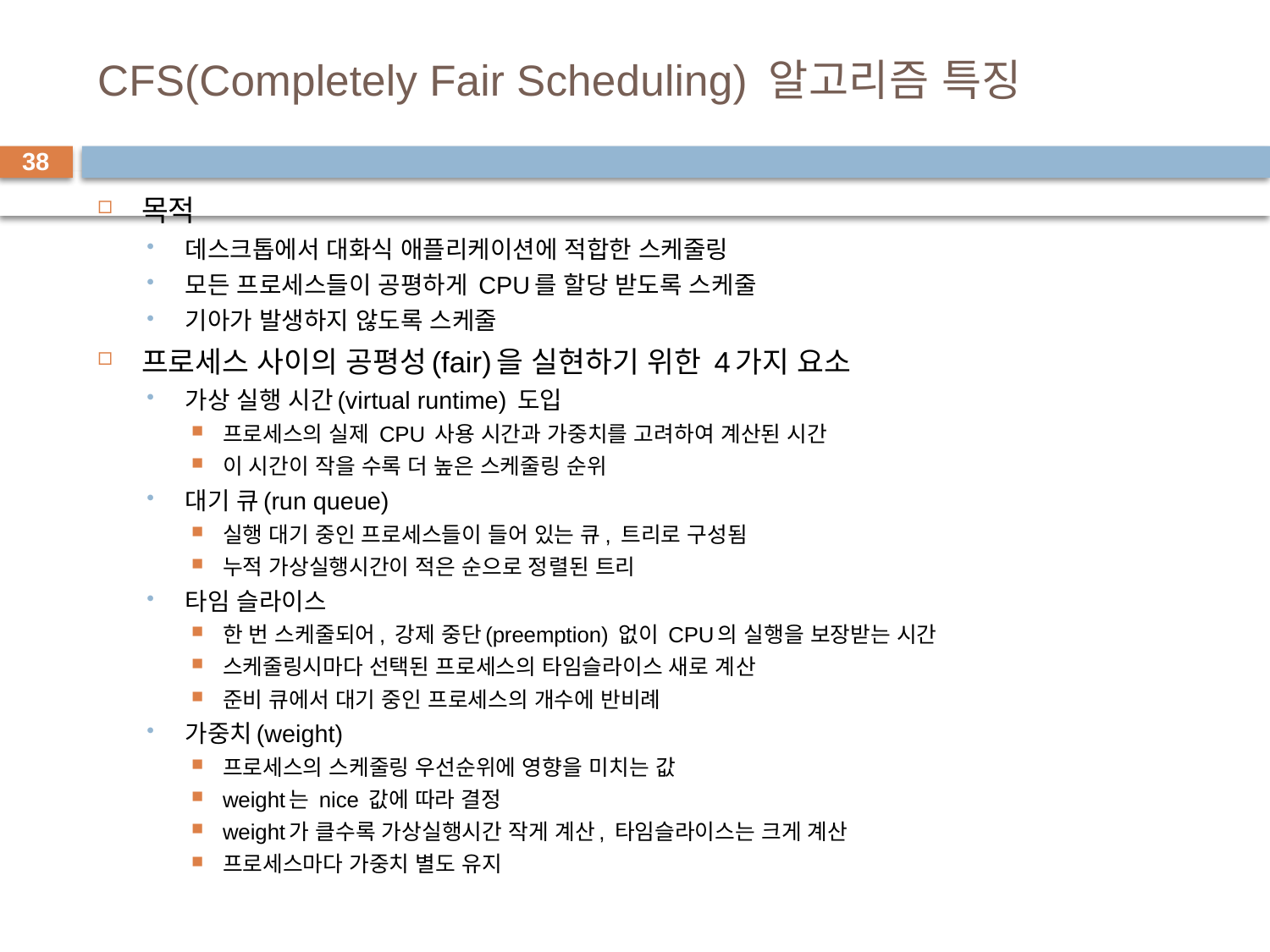

# CFS(Completely Fair Scheduling) 알고리즘 특징
38
목적
데스크톱에서 대화식 애플리케이션에 적합한 스케줄링
모든 프로세스들이 공평하게 CPU를 할당 받도록 스케줄
기아가 발생하지 않도록 스케줄
프로세스 사이의 공평성(fair)을 실현하기 위한 4가지 요소
가상 실행 시간(virtual runtime) 도입
프로세스의 실제 CPU 사용 시간과 가중치를 고려하여 계산된 시간
이 시간이 작을 수록 더 높은 스케줄링 순위
대기 큐(run queue)
실행 대기 중인 프로세스들이 들어 있는 큐, 트리로 구성됨
누적 가상실행시간이 적은 순으로 정렬된 트리
타임 슬라이스
한 번 스케줄되어, 강제 중단(preemption) 없이 CPU의 실행을 보장받는 시간
스케줄링시마다 선택된 프로세스의 타임슬라이스 새로 계산
준비 큐에서 대기 중인 프로세스의 개수에 반비례
가중치(weight)
프로세스의 스케줄링 우선순위에 영향을 미치는 값
weight는 nice 값에 따라 결정
weight가 클수록 가상실행시간 작게 계산, 타임슬라이스는 크게 계산
프로세스마다 가중치 별도 유지